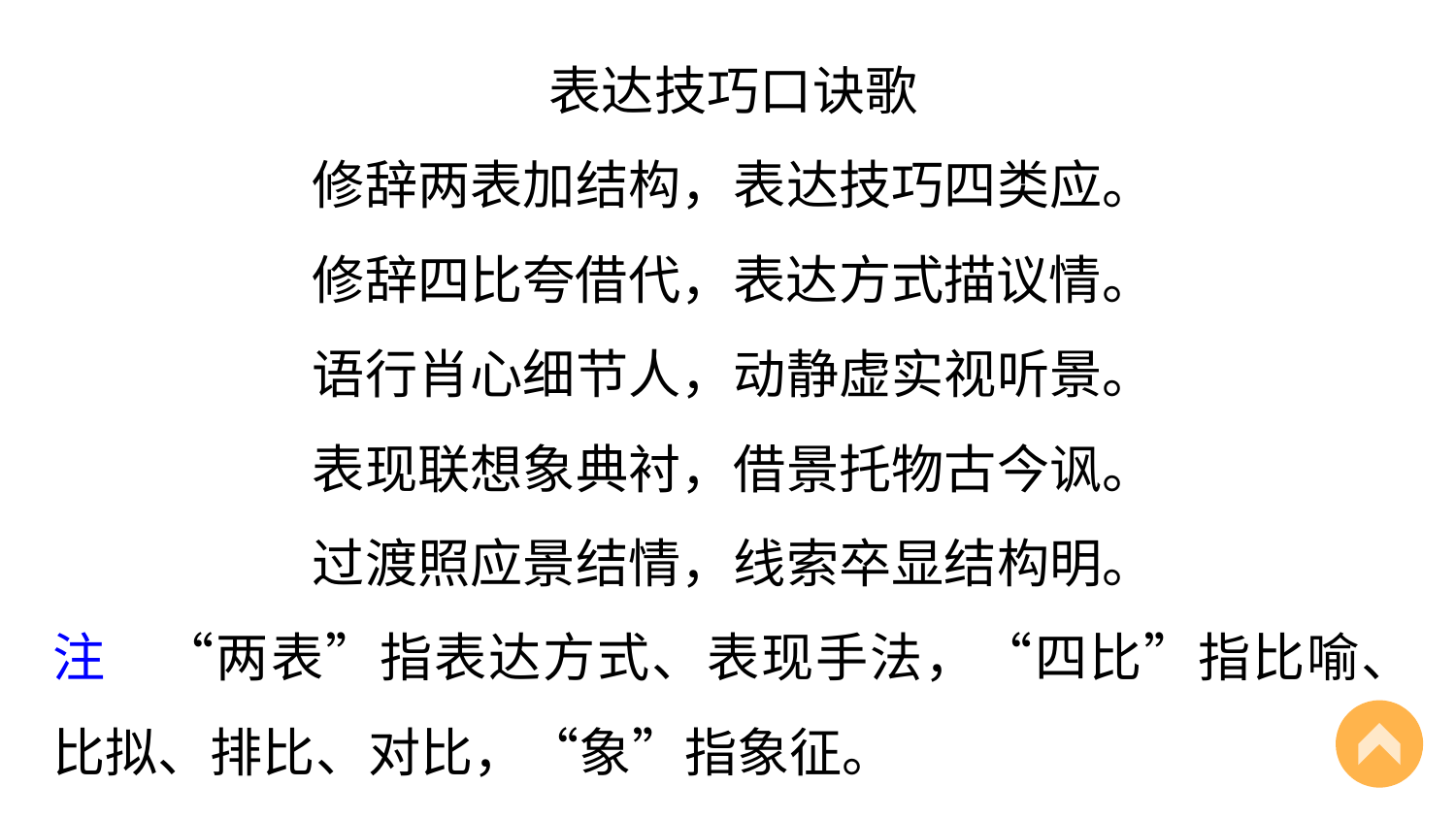

表达技巧口诀歌
修辞两表加结构，表达技巧四类应。
修辞四比夸借代，表达方式描议情。
语行肖心细节人，动静虚实视听景。
表现联想象典衬，借景托物古今讽。
过渡照应景结情，线索卒显结构明。
注　“两表”指表达方式、表现手法，“四比”指比喻、比拟、排比、对比，“象”指象征。